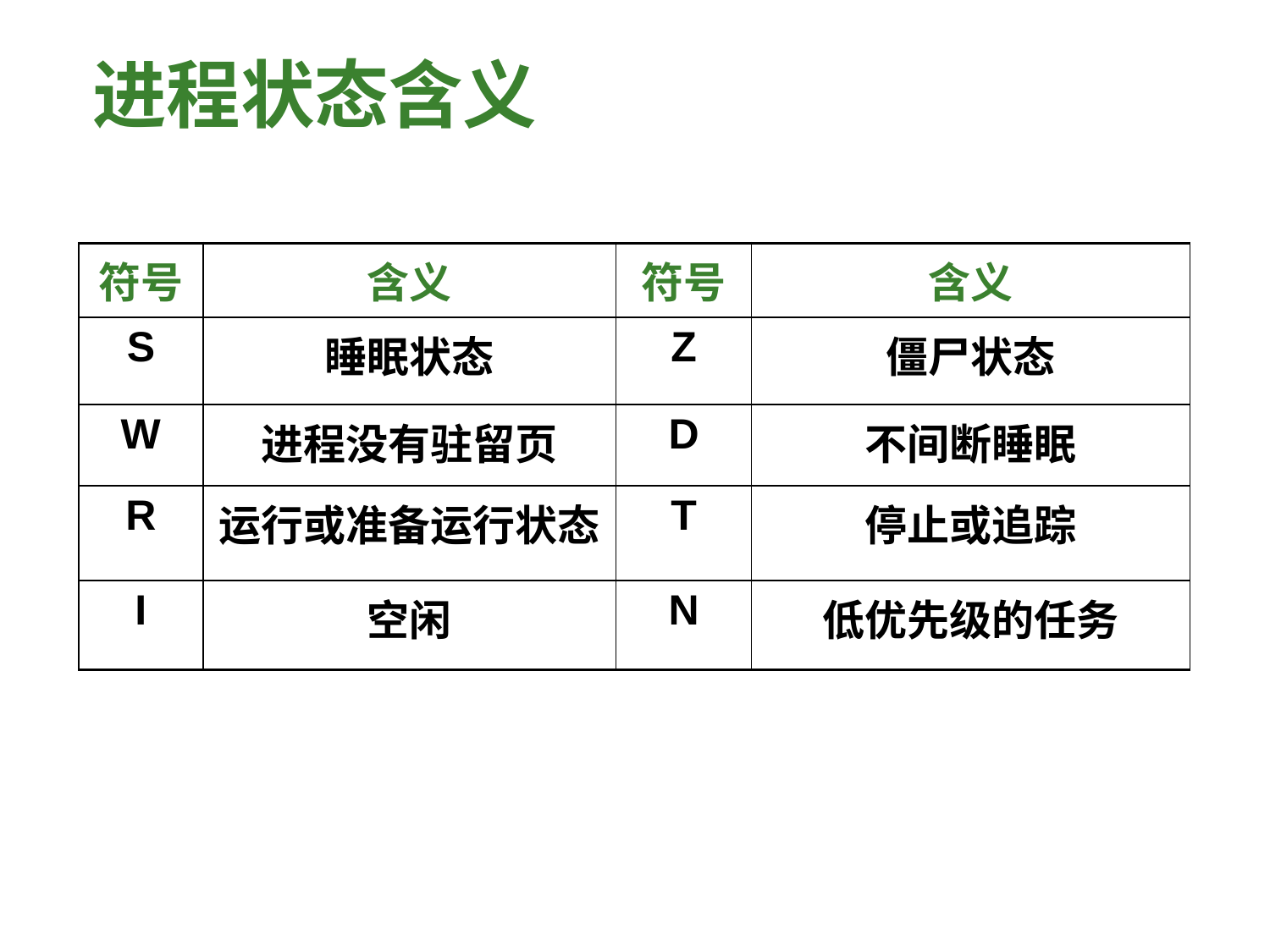

# 进程状态含义
| 符号 | 含义 | 符号 | 含义 |
| --- | --- | --- | --- |
| S | 睡眠状态 | Z | 僵尸状态 |
| W | 进程没有驻留页 | D | 不间断睡眠 |
| R | 运行或准备运行状态 | T | 停止或追踪 |
| I | 空闲 | N | 低优先级的任务 |